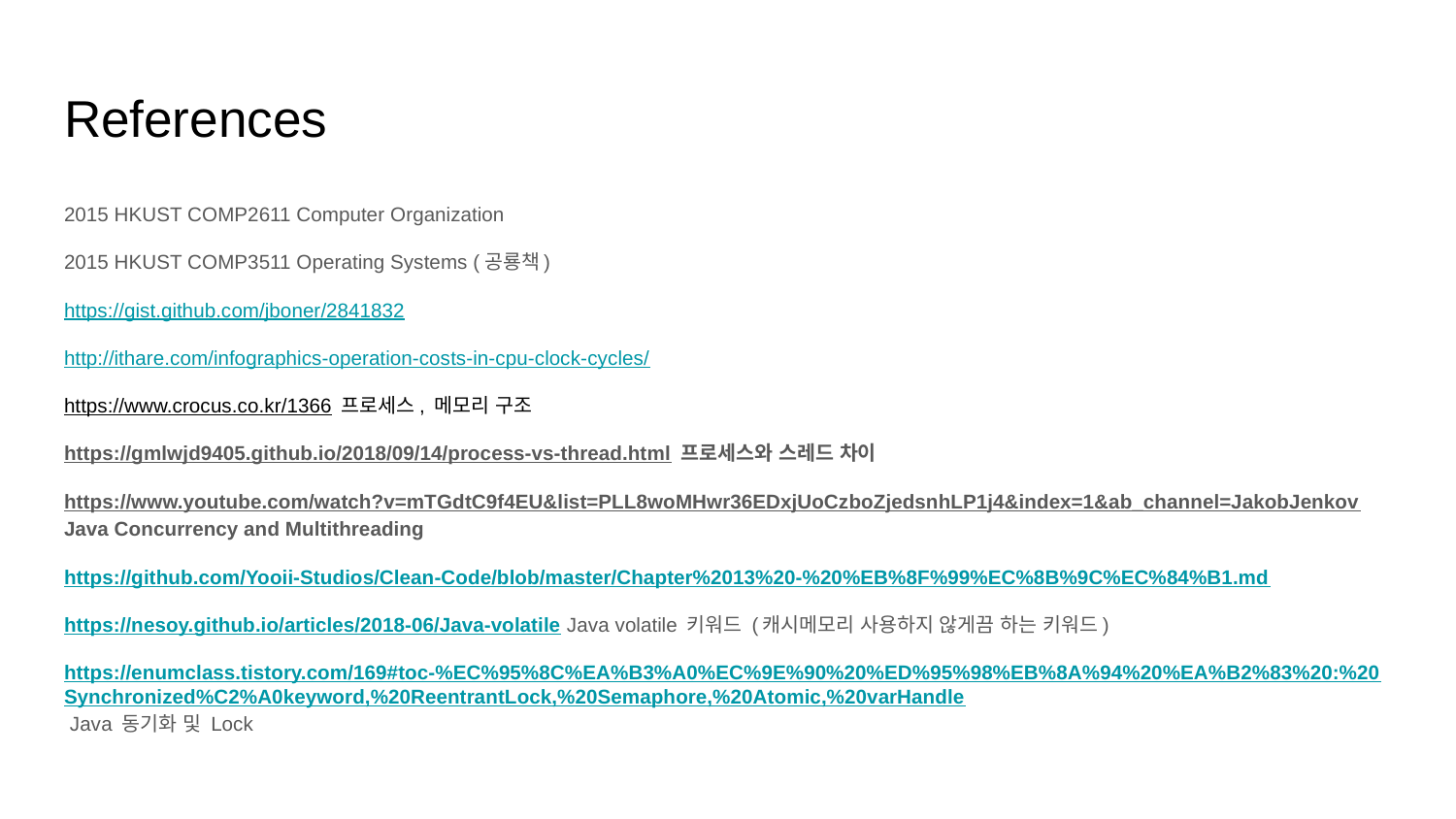

# References
2015 HKUST COMP2611 Computer Organization
2015 HKUST COMP3511 Operating Systems (공룡책)
https://gist.github.com/jboner/2841832
http://ithare.com/infographics-operation-costs-in-cpu-clock-cycles/
https://www.crocus.co.kr/1366 프로세스, 메모리 구조
https://gmlwjd9405.github.io/2018/09/14/process-vs-thread.html 프로세스와 스레드 차이
https://www.youtube.com/watch?v=mTGdtC9f4EU&list=PLL8woMHwr36EDxjUoCzboZjedsnhLP1j4&index=1&ab_channel=JakobJenkov Java Concurrency and Multithreading
https://github.com/Yooii-Studios/Clean-Code/blob/master/Chapter%2013%20-%20%EB%8F%99%EC%8B%9C%EC%84%B1.md
https://nesoy.github.io/articles/2018-06/Java-volatile Java volatile 키워드 (캐시메모리 사용하지 않게끔 하는 키워드)
https://enumclass.tistory.com/169#toc-%EC%95%8C%EA%B3%A0%EC%9E%90%20%ED%95%98%EB%8A%94%20%EA%B2%83%20:%20Synchronized%C2%A0keyword,%20ReentrantLock,%20Semaphore,%20Atomic,%20varHandle Java 동기화 및 Lock